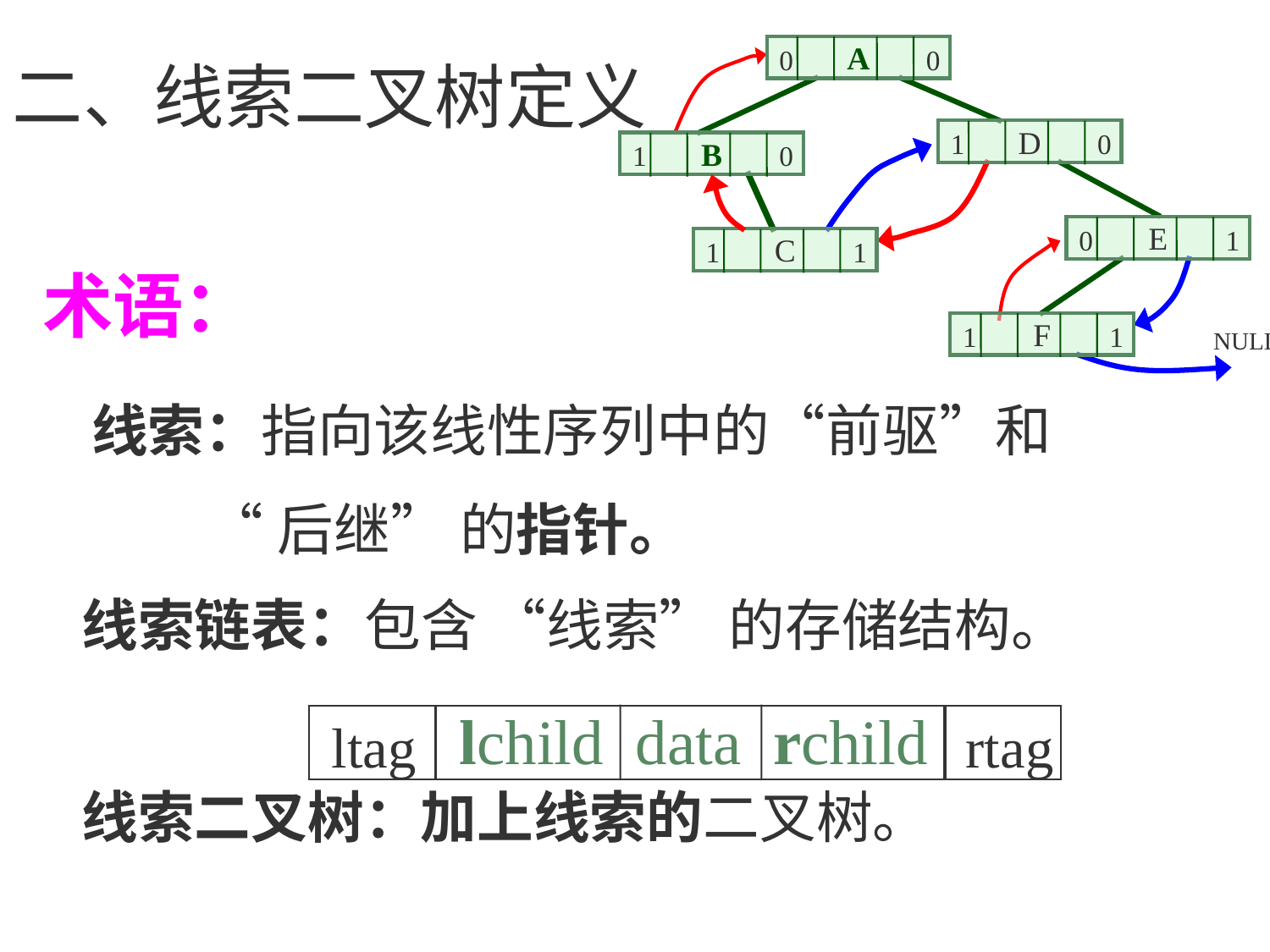

A

0
0

D

1
0
1
0
B

0
E

1
C

1
1

F

1
1
NULL

二、线索二叉树定义
术语：
  线索：指向该线性序列中的“前驱”和
             “后继” 的指针。
  线索链表：包含 “线索” 的存储结构。

  线索二叉树：加上线索的二叉树。

lchild  data  rchild

ltag

rtag